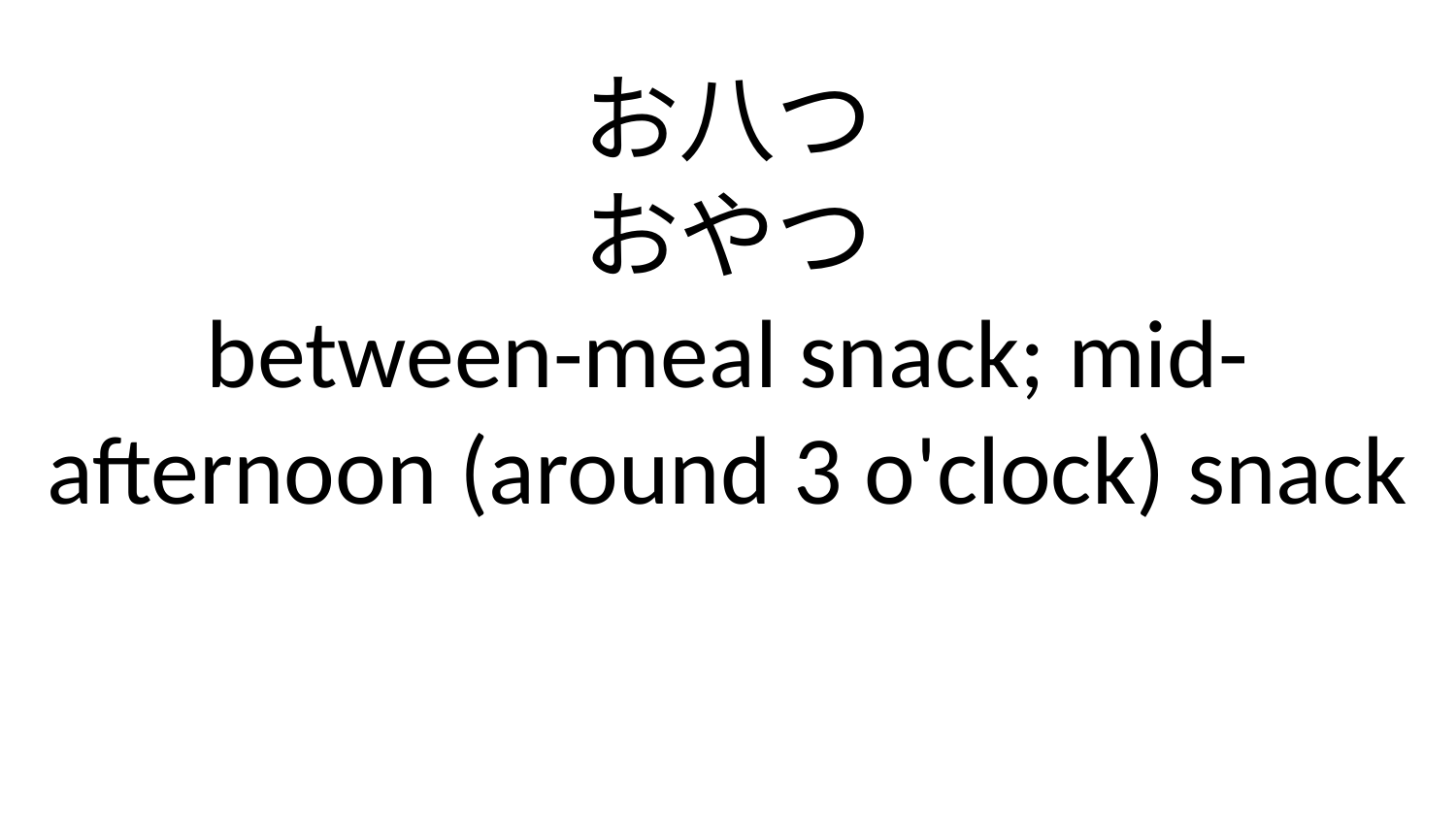

お八つ
おやつ
between-meal snack; mid-afternoon (around 3 o'clock) snack